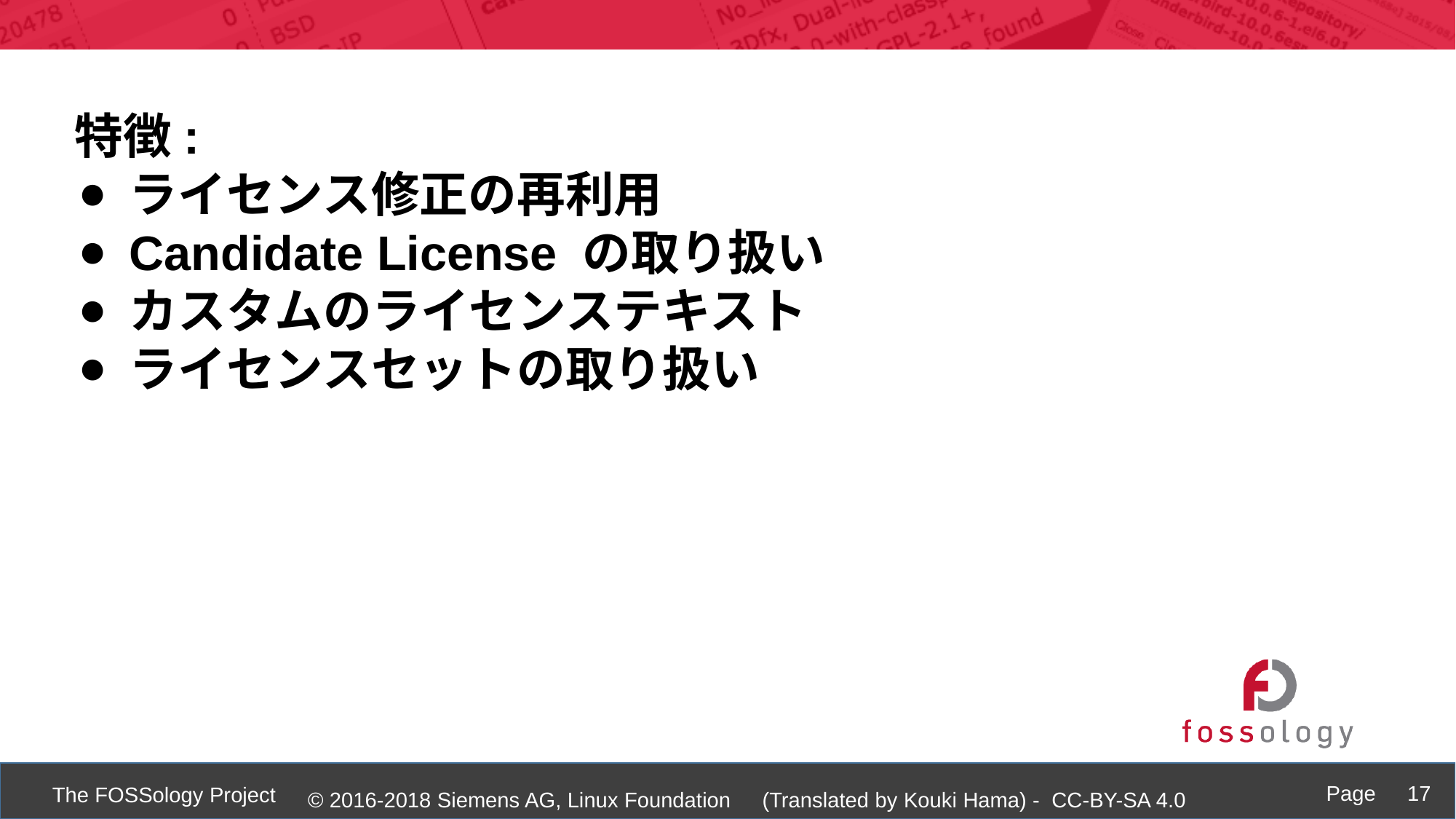

特徴:
ライセンス修正の再利用
Candidate License の取り扱い
カスタムのライセンステキスト
ライセンスセットの取り扱い